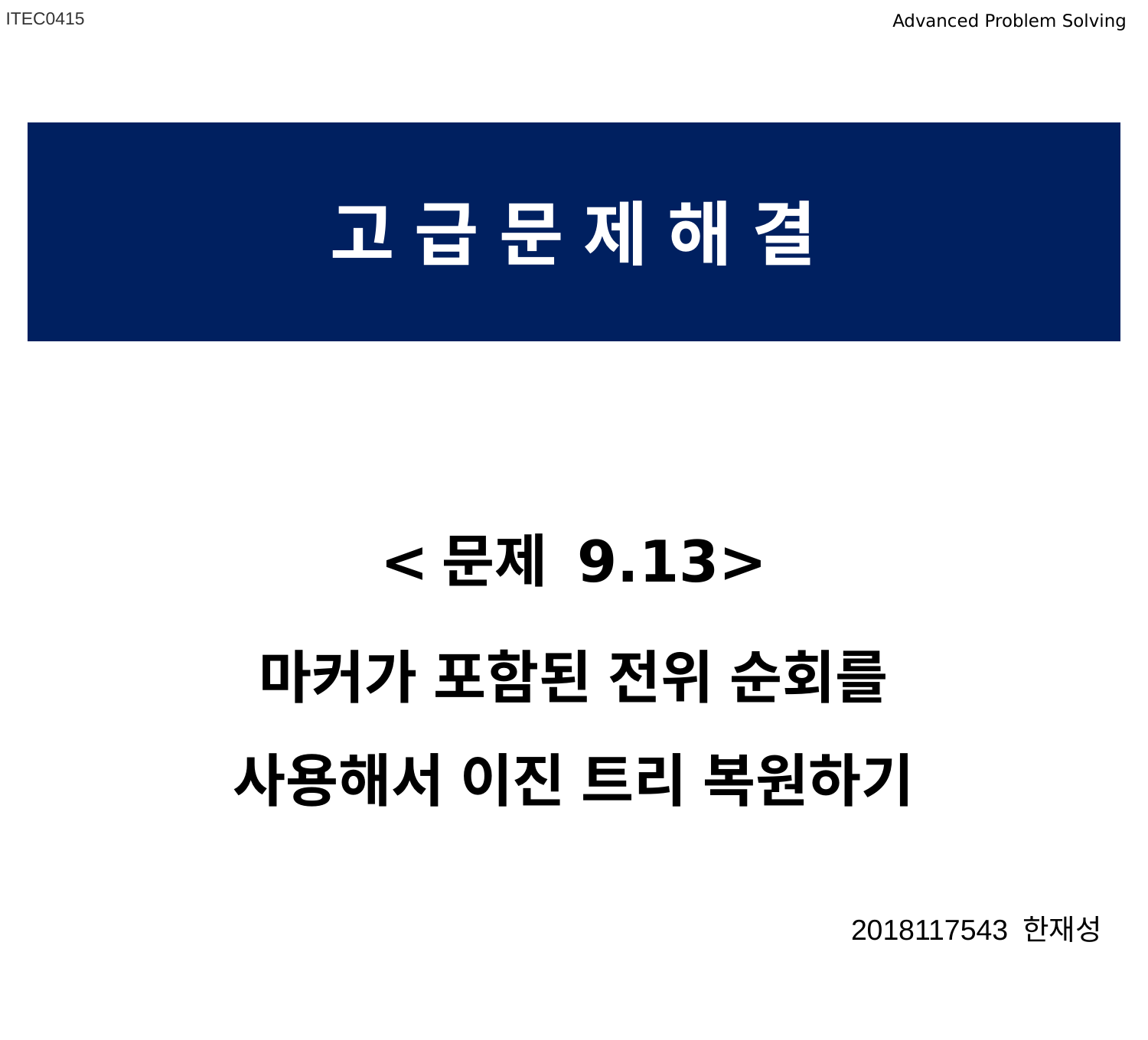

ITEC0415
Advanced Problem Solving
# 고 급 문 제 해 결
<문제 9.13>
마커가 포함된 전위 순회를 사용해서 이진 트리 복원하기
2018117543 한재성